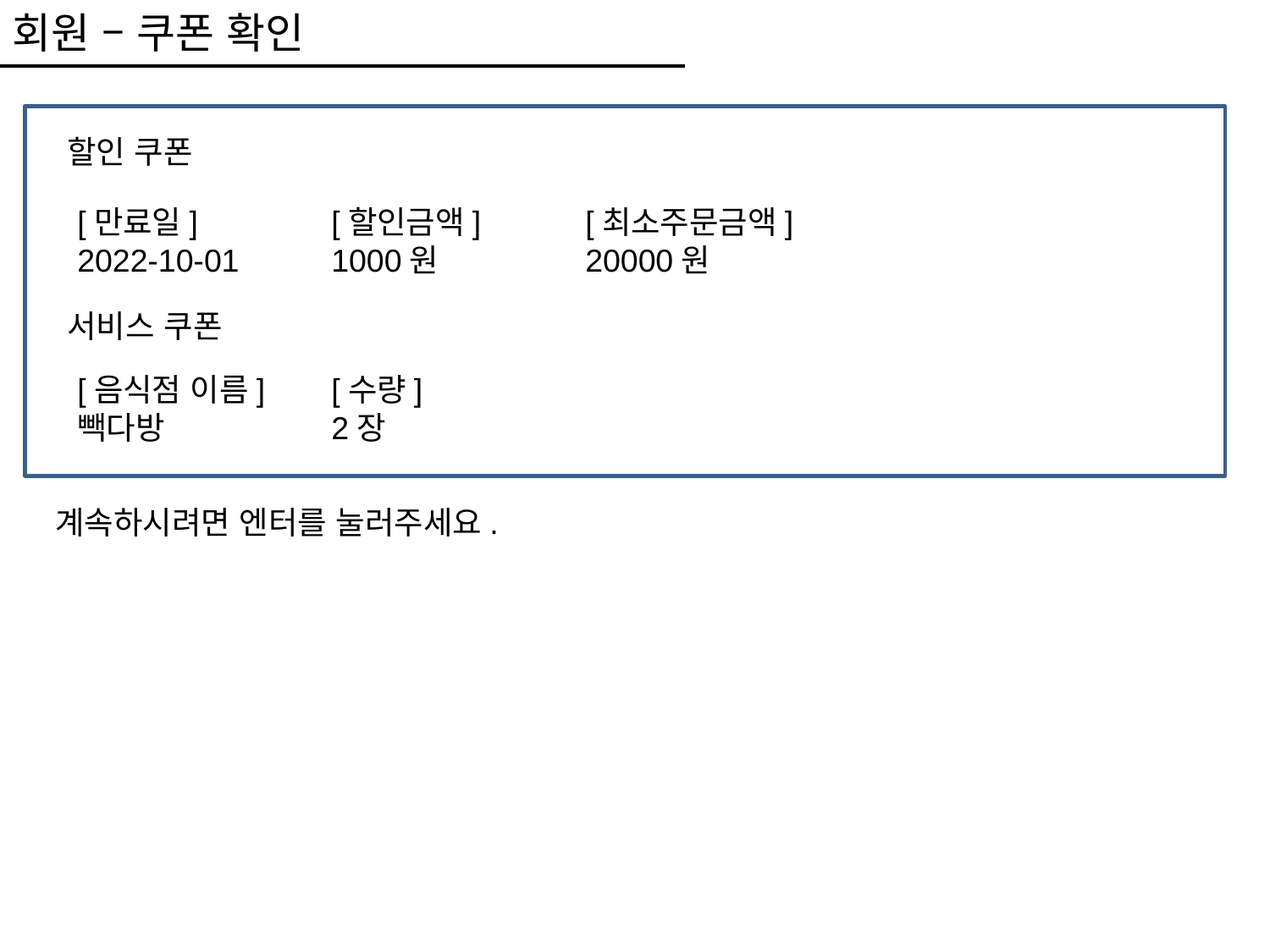

회원 – 쿠폰 확인

할인 쿠폰
[만료일]		[할인금액]	[최소주문금액]
2022-10-01	1000원		20000원
서비스 쿠폰
[음식점 이름]	[수량]
빽다방		2장
계속하시려면 엔터를 눌러주세요.